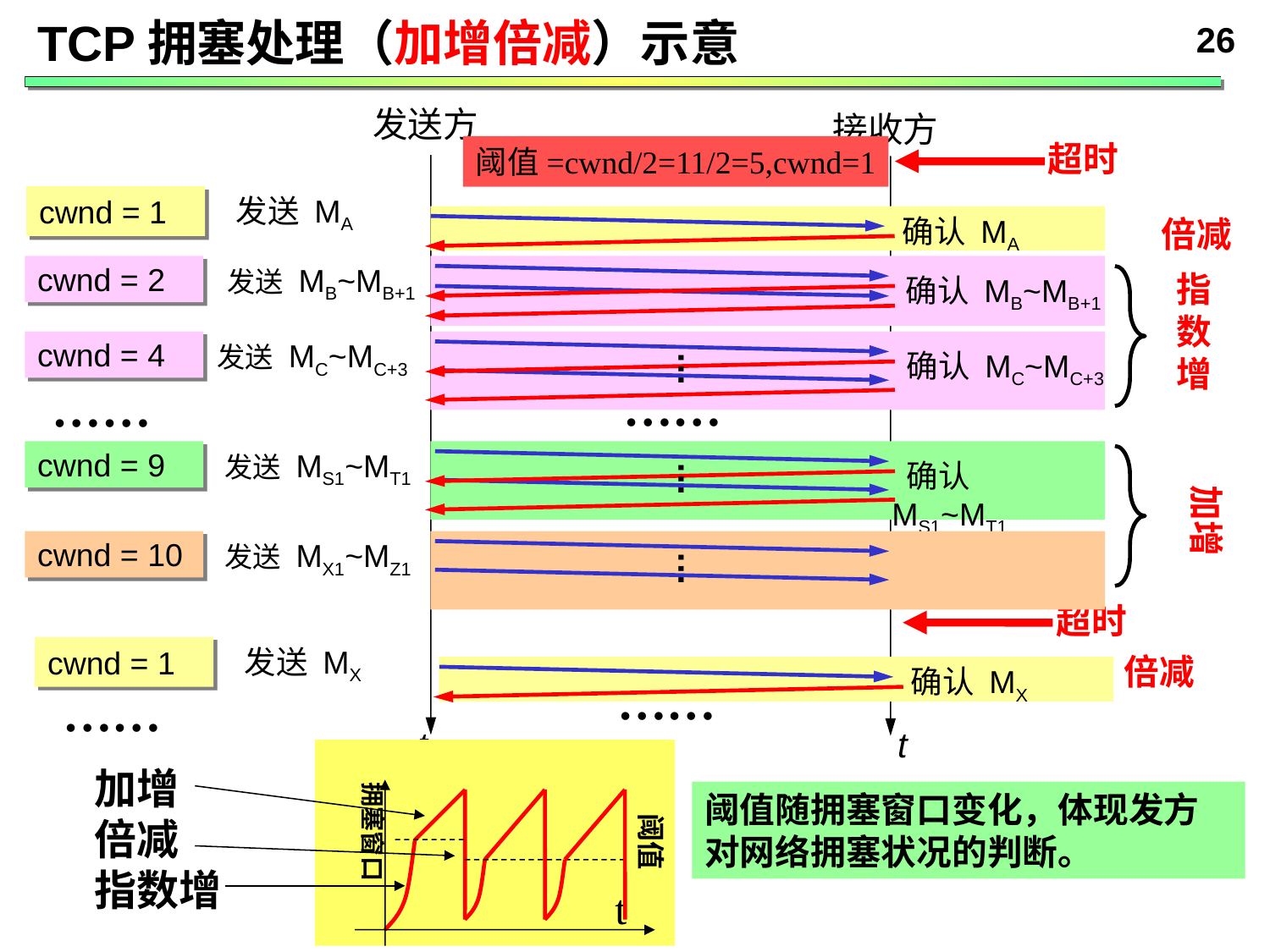

TCP拥塞处理（加增倍减）示意
26

发送方
接收方
超时

阈值=cwnd/2=11/2=5,cwnd=1

发送 MA
cwnd = 1

 确认 MA

倍减
发送 MB~MB+1
cwnd = 2

 确认 MB~MB+1

指
数
增

发送 MC~MC+3
cwnd = 4

 确认 MC~MC+3

…

……
发送 MS1~MT1
cwnd = 9

 确认 MS1~MT1

…

加增
发送 MX1~MZ1
cwnd = 10

…

……
超时

发送 MX
cwnd = 1

 确认 MX

倍减
……
……
t
t

拥塞窗口

阈值

t

加增
倍减
指数增
阈值随拥塞窗口变化，体现发方对网络拥塞状况的判断。